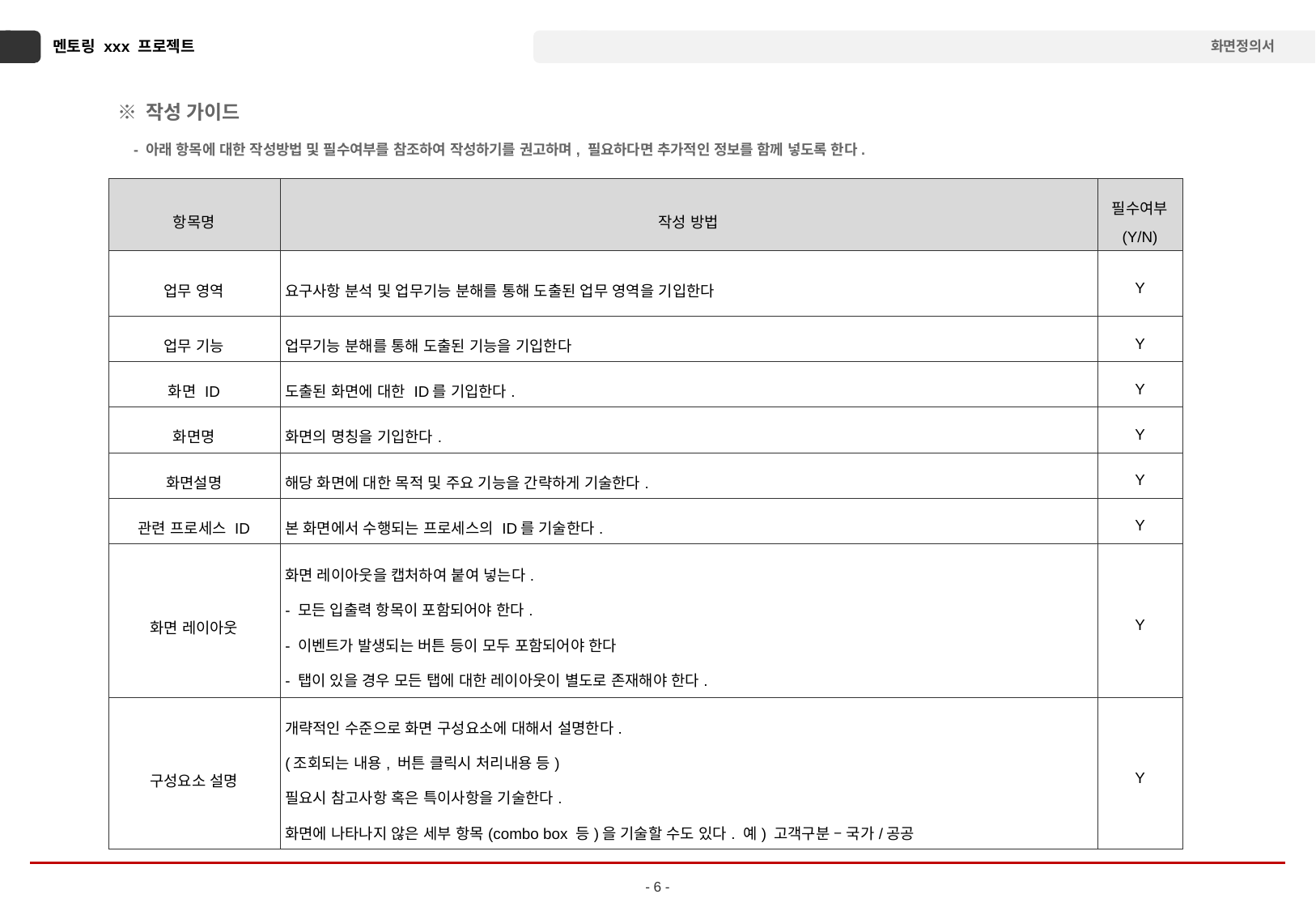

※ 작성 가이드
   - 아래 항목에 대한 작성방법 및 필수여부를 참조하여 작성하기를 권고하며, 필요하다면 추가적인 정보를 함께 넣도록 한다.
| 항목명 | 작성 방법 | 필수여부 (Y/N) |
| --- | --- | --- |
| 업무 영역 | 요구사항 분석 및 업무기능 분해를 통해 도출된 업무 영역을 기입한다 | Y |
| 업무 기능 | 업무기능 분해를 통해 도출된 기능을 기입한다 | Y |
| 화면 ID | 도출된 화면에 대한 ID를 기입한다. | Y |
| 화면명 | 화면의 명칭을 기입한다. | Y |
| 화면설명 | 해당 화면에 대한 목적 및 주요 기능을 간략하게 기술한다. | Y |
| 관련 프로세스 ID | 본 화면에서 수행되는 프로세스의 ID를 기술한다. | Y |
| 화면 레이아웃 | 화면 레이아웃을 캡처하여 붙여 넣는다. - 모든 입출력 항목이 포함되어야 한다. - 이벤트가 발생되는 버튼 등이 모두 포함되어야 한다 - 탭이 있을 경우 모든 탭에 대한 레이아웃이 별도로 존재해야 한다. | Y |
| 구성요소 설명 | 개략적인 수준으로 화면 구성요소에 대해서 설명한다. (조회되는 내용, 버튼 클릭시 처리내용 등) 필요시 참고사항 혹은 특이사항을 기술한다. 화면에 나타나지 않은 세부 항목(combo box 등)을 기술할 수도 있다. 예) 고객구분 – 국가/공공 | Y |